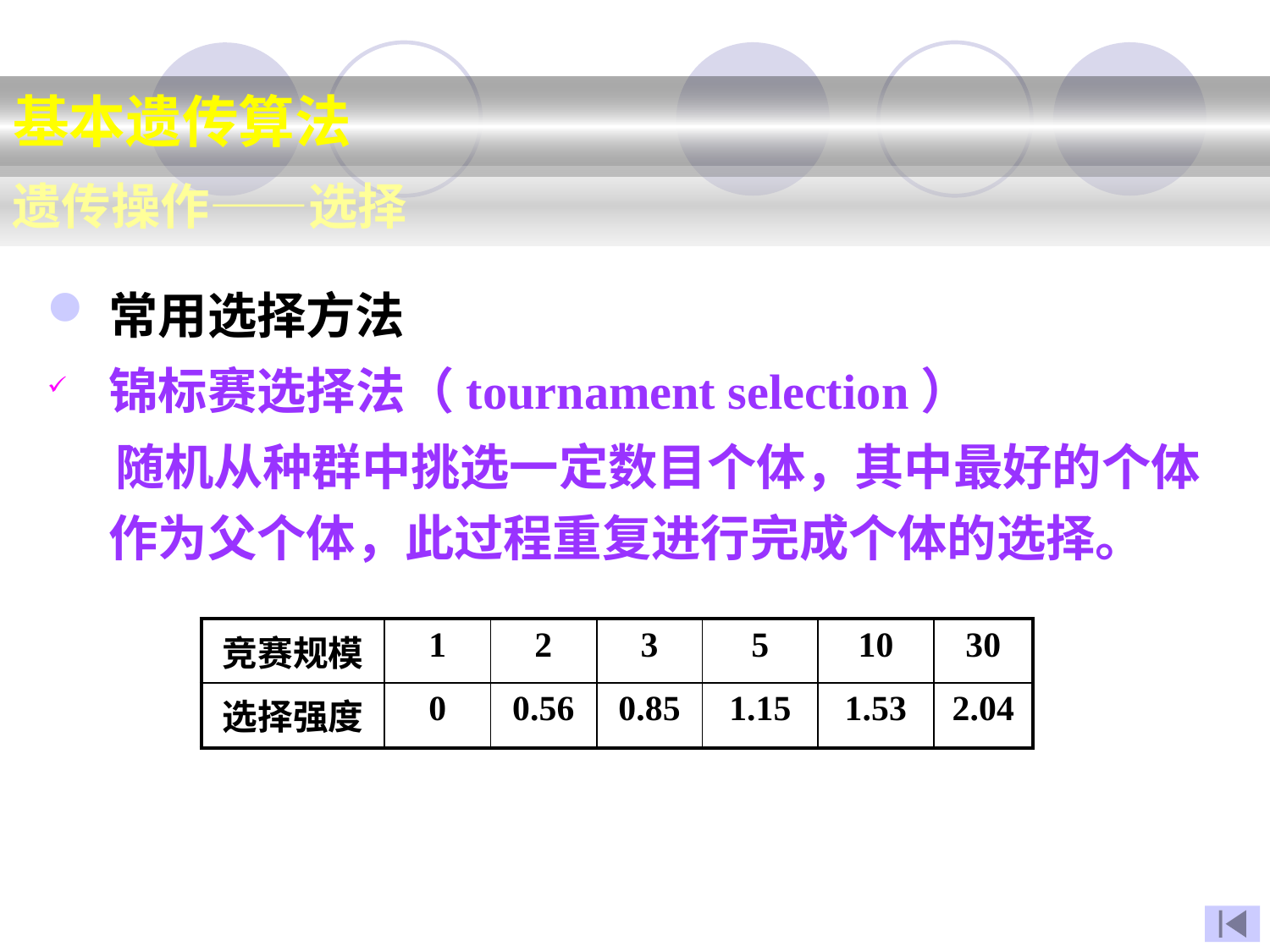

基本遗传算法
遗传操作——选择
常用选择方法
锦标赛选择法（tournament selection）
     随机从种群中挑选一定数目个体，其中最好的个体作为父个体，此过程重复进行完成个体的选择。
| 竞赛规模 | 1 | 2 | 3 | 5 | 10 | 30 |
| --- | --- | --- | --- | --- | --- | --- |
| 选择强度 | 0 | 0.56 | 0.85 | 1.15 | 1.53 | 2.04 |